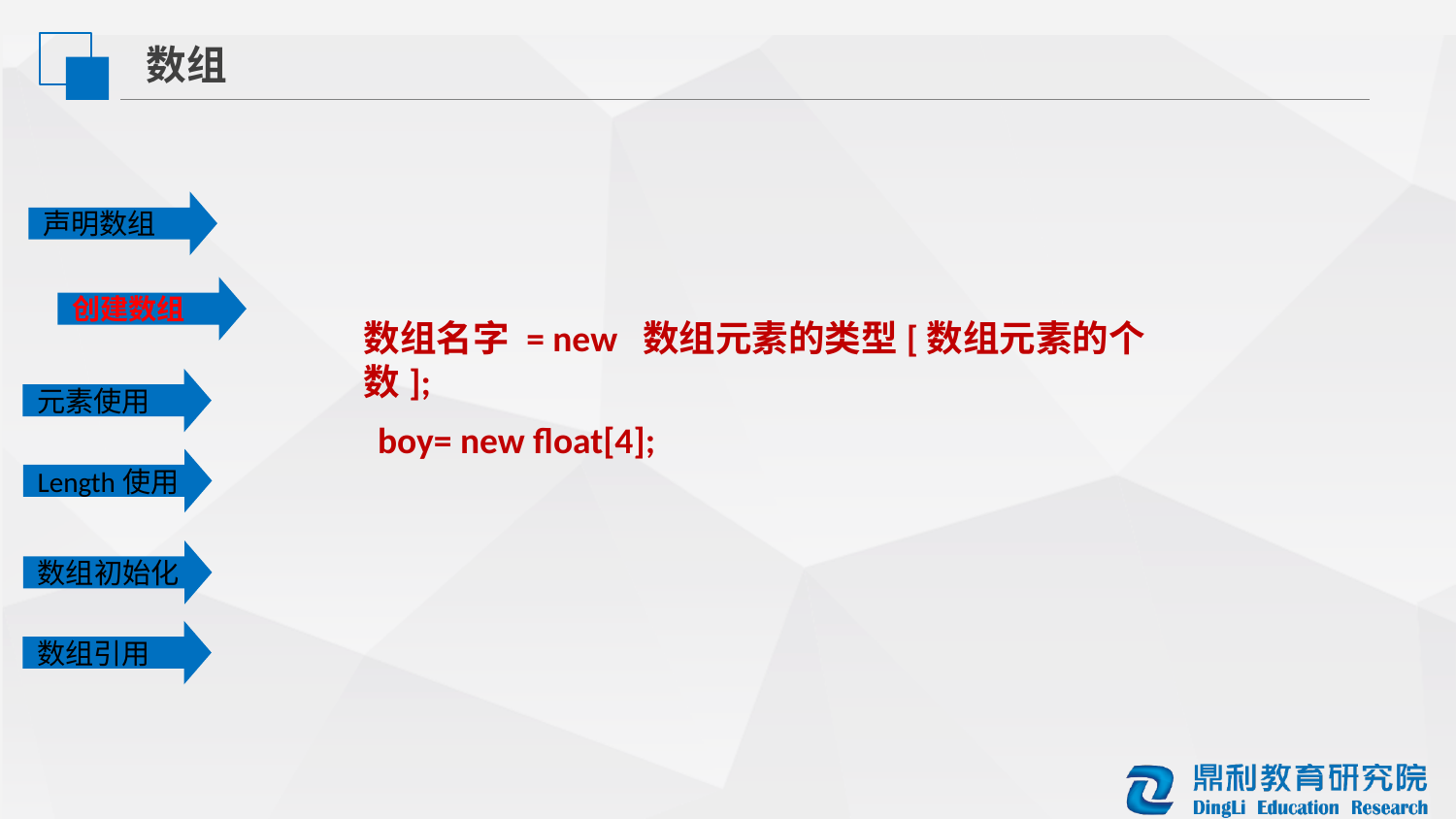

数组
声明数组
创建数组
数组名字 = new  数组元素的类型[数组元素的个数];
元素使用
boy= new float[4];
Length使用
数组初始化
数组引用